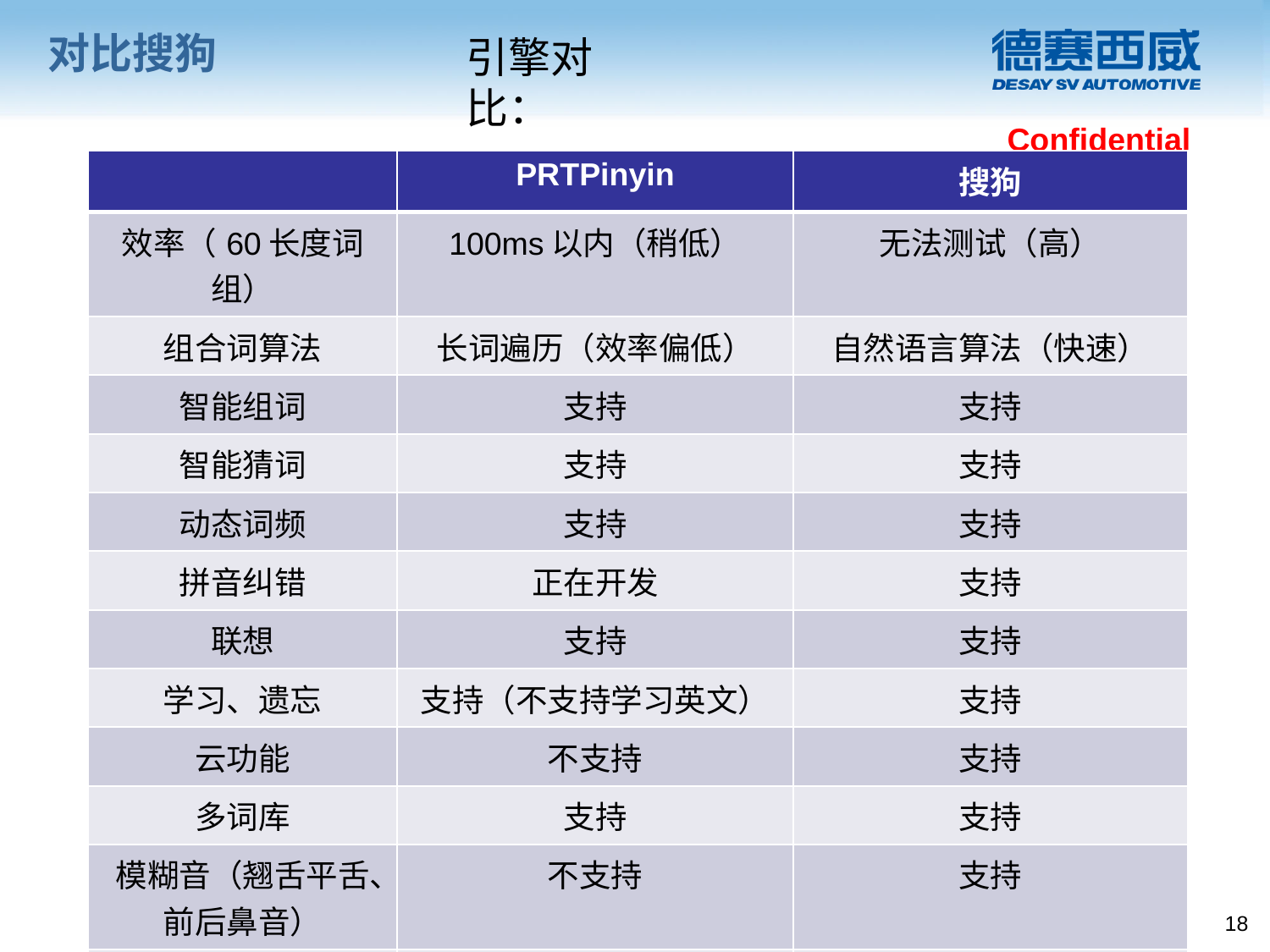

# 对比搜狗
引擎对比：
|  | PRTPinyin | 搜狗 |
| --- | --- | --- |
| 效率（60长度词组） | 100ms以内（稍低） | 无法测试（高） |
| 组合词算法 | 长词遍历（效率偏低） | 自然语言算法（快速） |
| 智能组词 | 支持 | 支持 |
| 智能猜词 | 支持 | 支持 |
| 动态词频 | 支持 | 支持 |
| 拼音纠错 | 正在开发 | 支持 |
| 联想 | 支持 | 支持 |
| 学习、遗忘 | 支持（不支持学习英文） | 支持 |
| 云功能 | 不支持 | 支持 |
| 多词库 | 支持 | 支持 |
| 模糊音（翘舌平舌、前后鼻音） | 不支持 | 支持 |
| 简繁体转换 | 不支持 | 支持 |
18